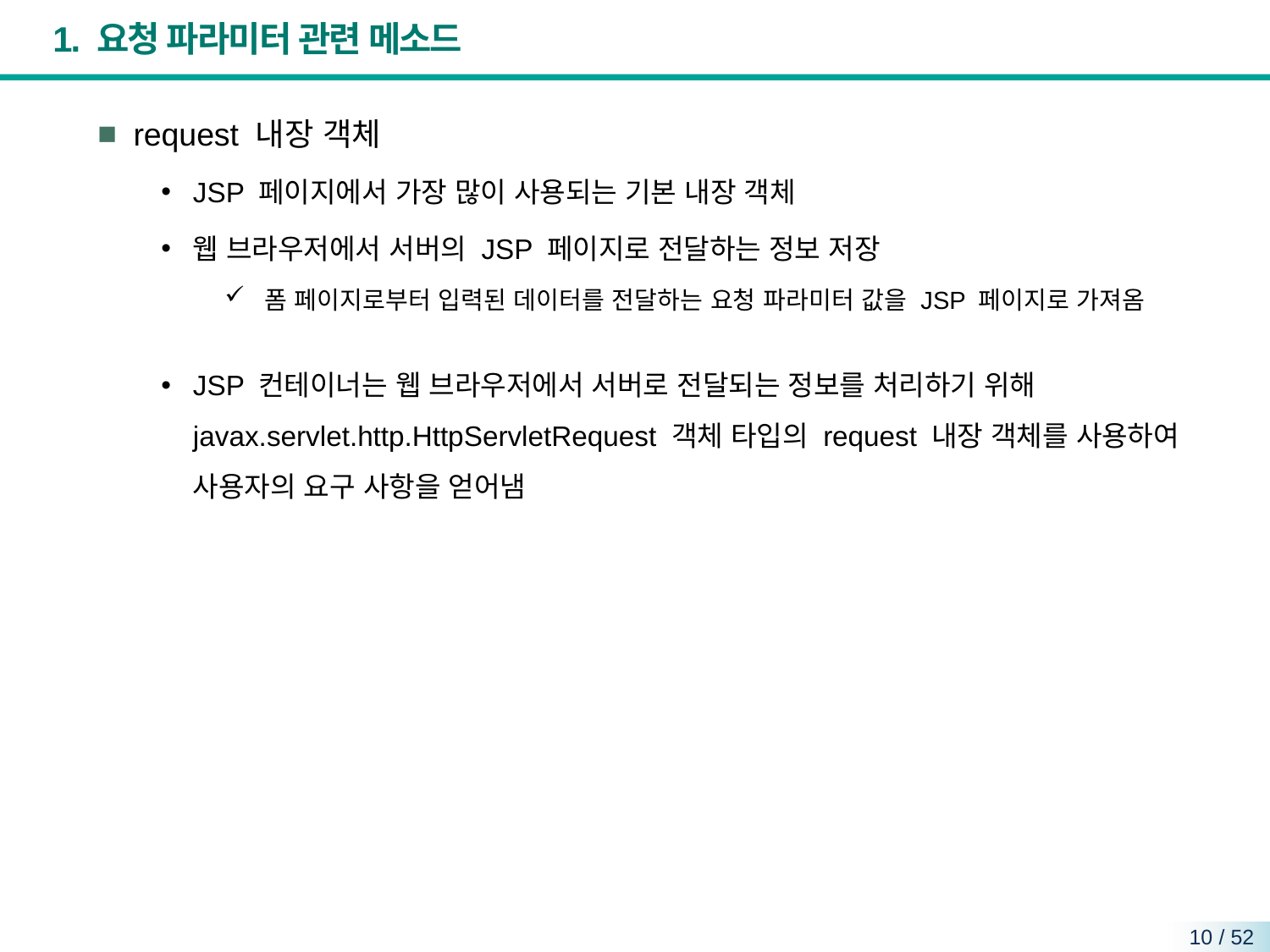

# 1. 요청 파라미터 관련 메소드
request 내장 객체
JSP 페이지에서 가장 많이 사용되는 기본 내장 객체
웹 브라우저에서 서버의 JSP 페이지로 전달하는 정보 저장
폼 페이지로부터 입력된 데이터를 전달하는 요청 파라미터 값을 JSP 페이지로 가져옴

JSP 컨테이너는 웹 브라우저에서 서버로 전달되는 정보를 처리하기 위해 javax.servlet.http.HttpServletRequest 객체 타입의 request 내장 객체를 사용하여 사용자의 요구 사항을 얻어냄